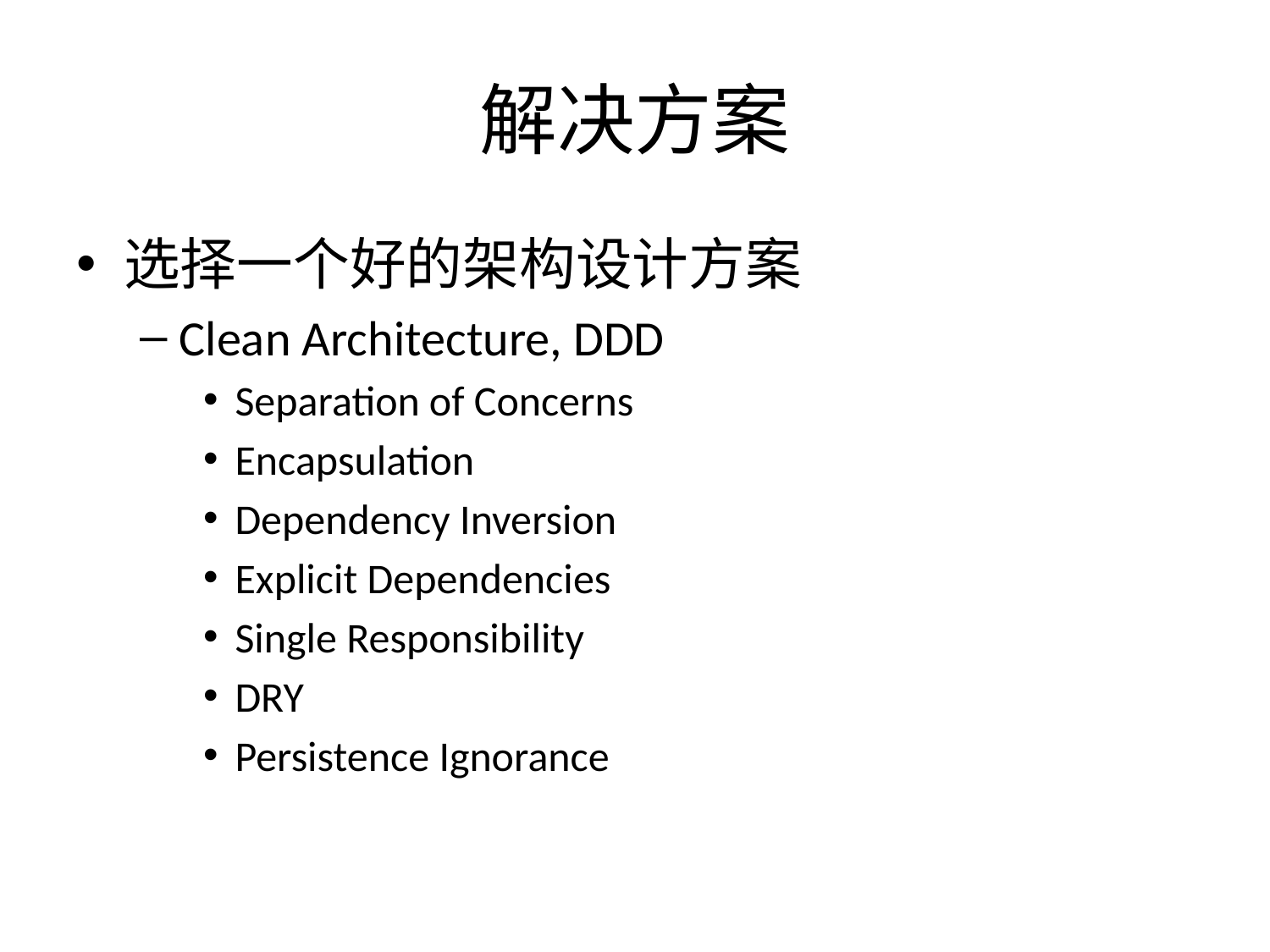

# 解决方案
选择一个好的架构设计方案
Clean Architecture, DDD
Separation of Concerns
Encapsulation
Dependency Inversion
Explicit Dependencies
Single Responsibility
DRY
Persistence Ignorance